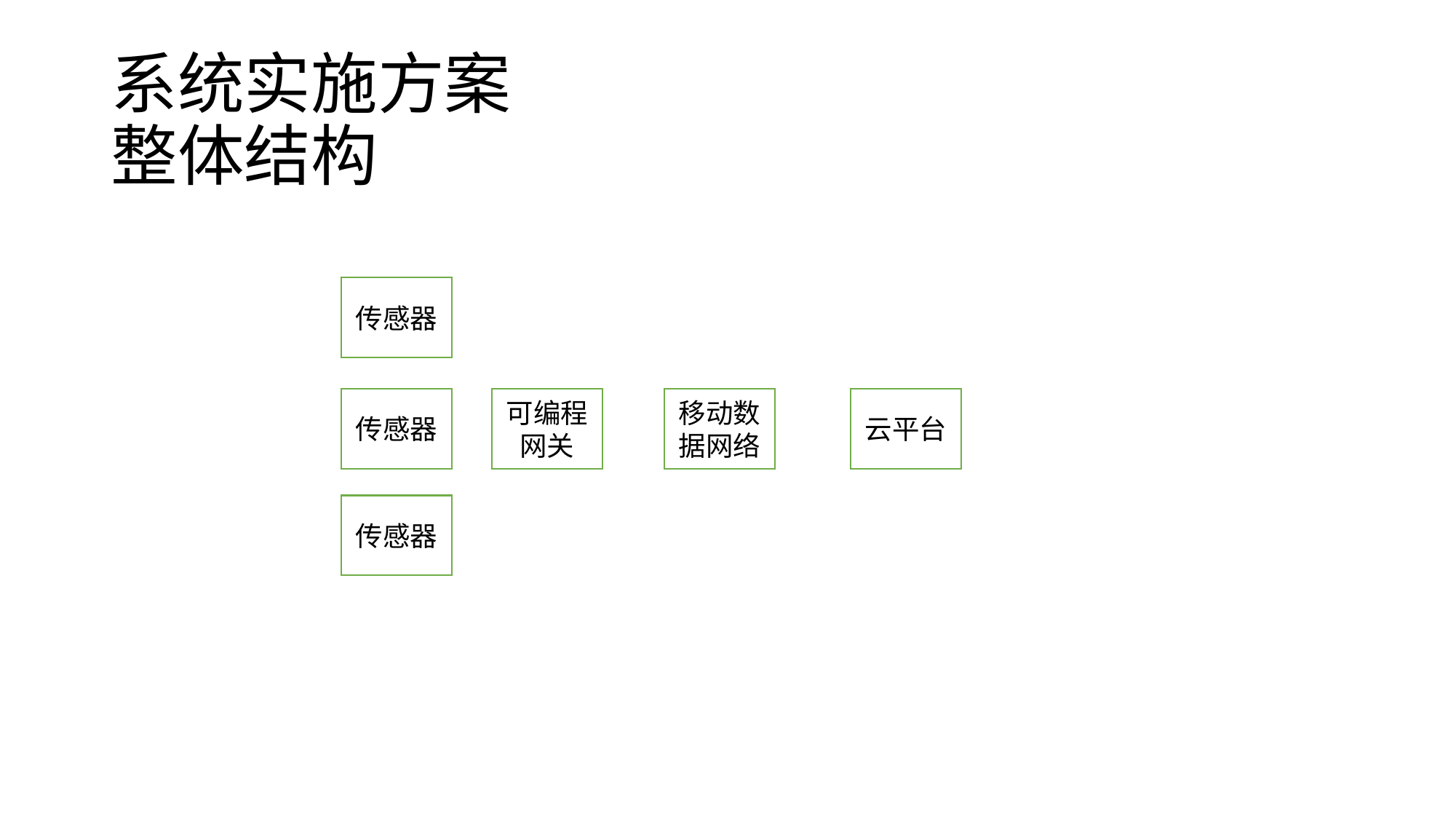

# 系统实施方案 整体结构
传感器
传感器
可编程网关
移动数据网络
云平台
传感器